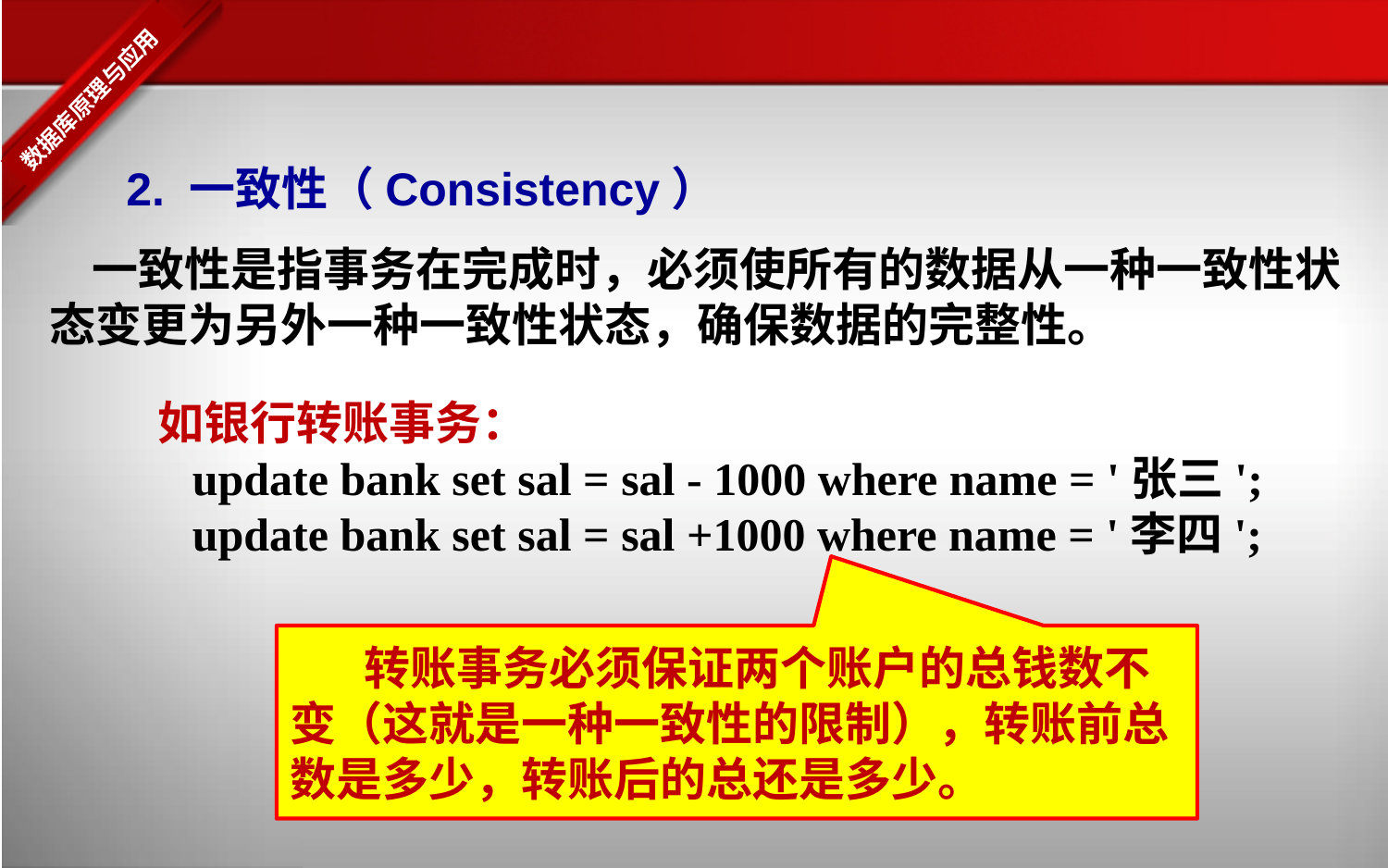

2. 一致性（Consistency）
   一致性是指事务在完成时，必须使所有的数据从一种一致性状态变更为另外一种一致性状态，确保数据的完整性。
如银行转账事务：
   update bank set sal = sal - 1000 where name = '张三';
   update bank set sal = sal +1000 where name = '李四';
      转账事务必须保证两个账户的总钱数不变（这就是一种一致性的限制），转账前总数是多少，转账后的总还是多少。